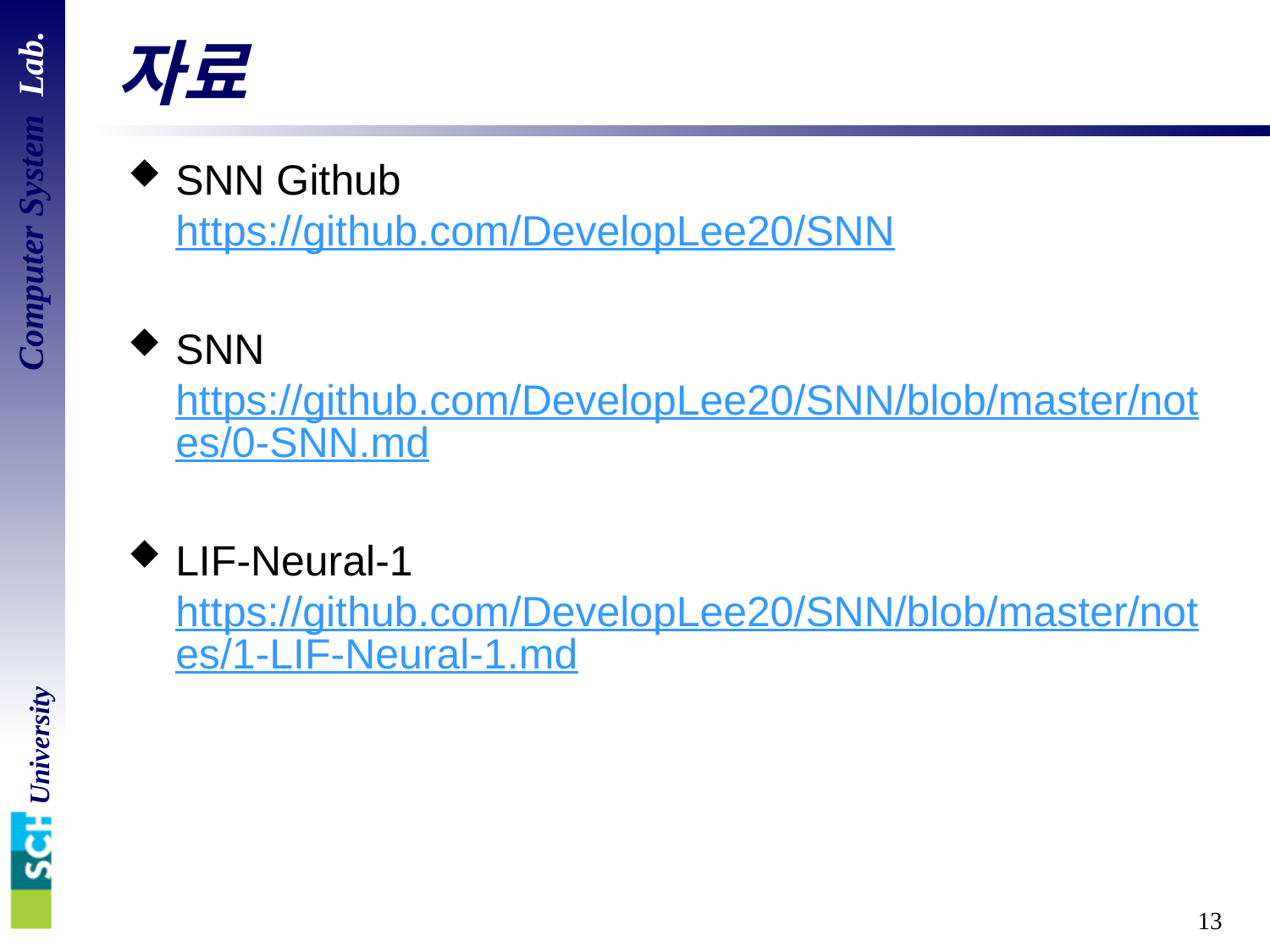

# 자료
SNN Github
https://github.com/DevelopLee20/SNN

SNN
https://github.com/DevelopLee20/SNN/blob/master/notes/0-SNN.md

LIF-Neural-1
https://github.com/DevelopLee20/SNN/blob/master/notes/1-LIF-Neural-1.md